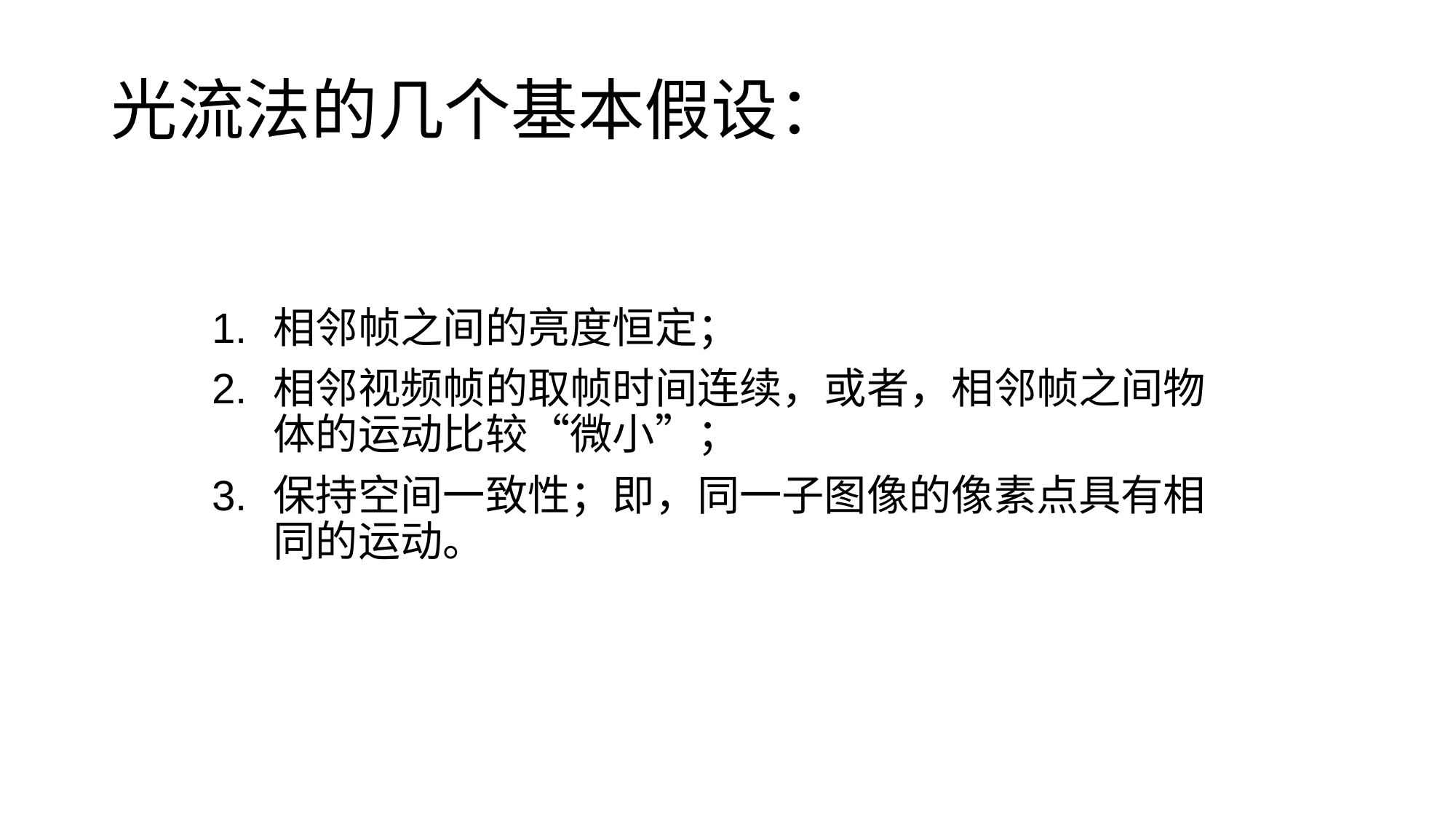

# 光流法的几个基本假设：
相邻帧之间的亮度恒定；
相邻视频帧的取帧时间连续，或者，相邻帧之间物体的运动比较“微小”；
保持空间一致性；即，同一子图像的像素点具有相同的运动。